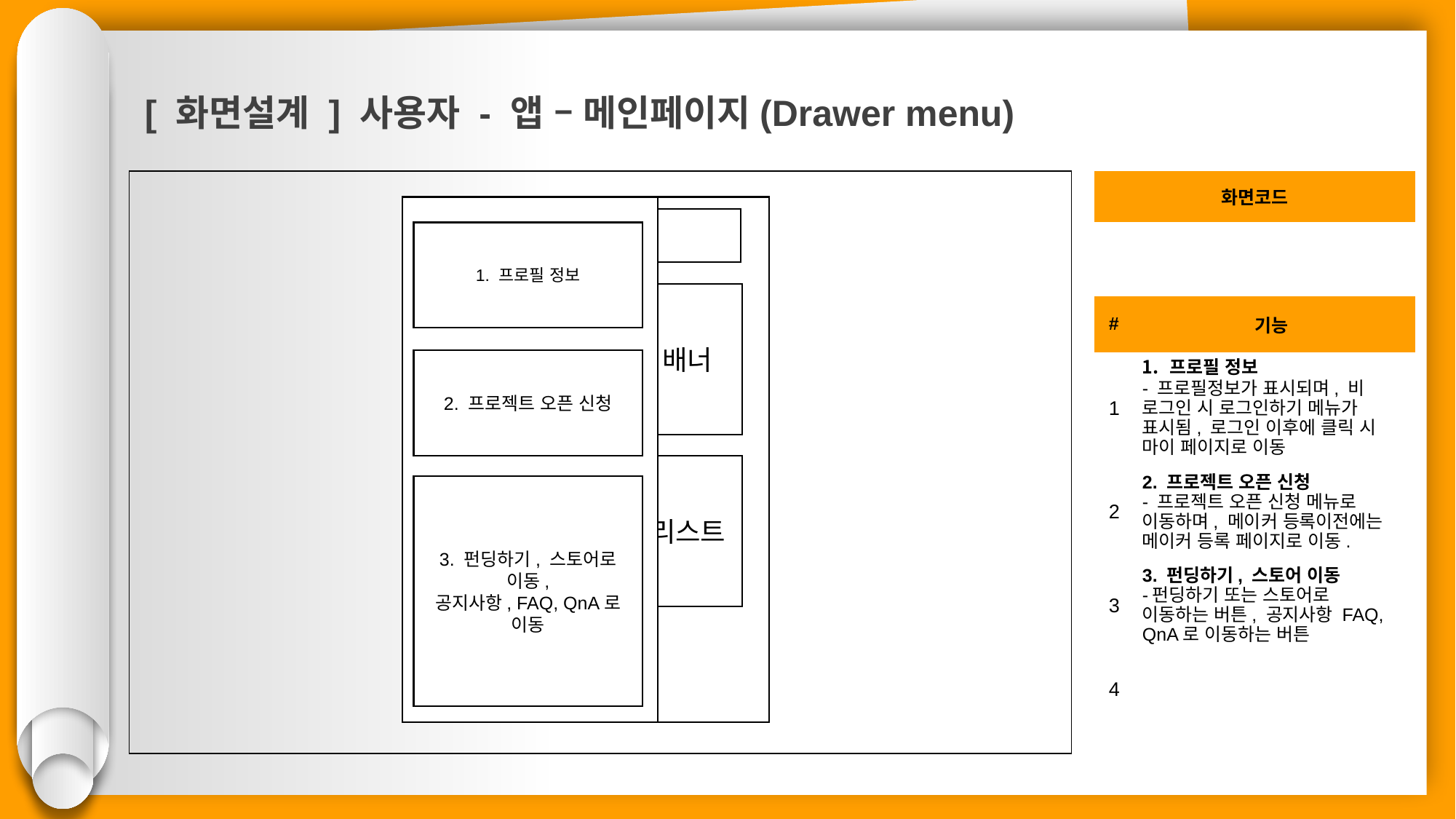

[ 화면설계 ] 사용자 - 앱 – 메인페이지(Drawer menu)

| 화면코드 |
| --- |
|  |

1. 상단바
1. 프로필 정보
2. 슬라이드 형식 배너
| # | 기능 |
| --- | --- |
| 1 | 프로필 정보 - 프로필정보가 표시되며, 비 로그인 시 로그인하기 메뉴가 표시됨, 로그인 이후에 클릭 시 마이 페이지로 이동 |
| 2 | 2. 프로젝트 오픈 신청 - 프로젝트 오픈 신청 메뉴로 이동하며, 메이커 등록이전에는 메이커 등록 페이지로 이동. |
| 3 | 3. 펀딩하기, 스토어 이동 -펀딩하기 또는 스토어로 이동하는 버튼, 공지사항 FAQ, QnA로 이동하는 버튼 |
| 4 |  |
2. 프로젝트 오픈 신청
3. 추천 프로젝트 리스트
3. 펀딩하기, 스토어로 이동,
공지사항, FAQ, QnA로 이동